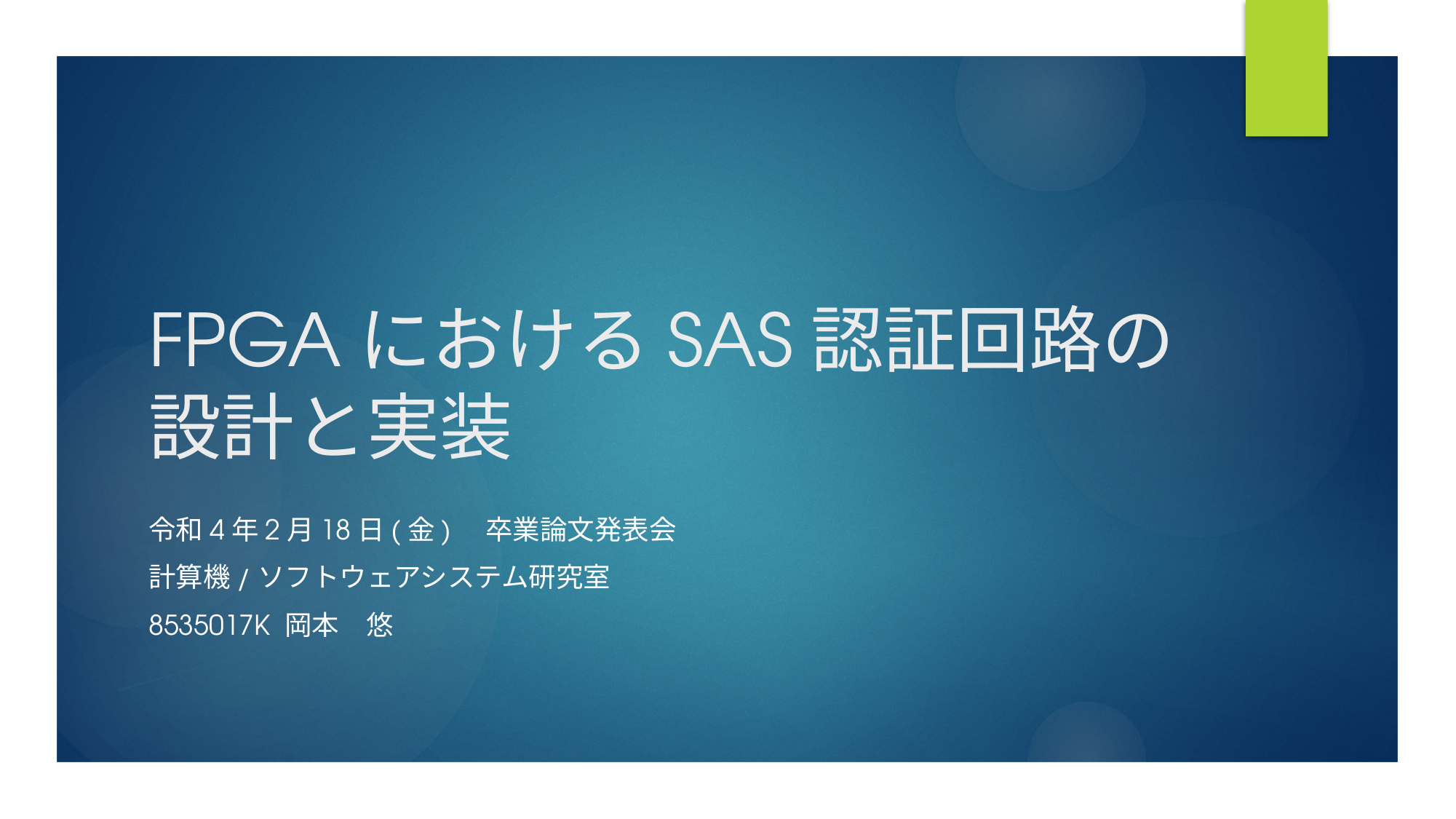

# FPGAにおけるSAS認証回路の設計と実装
令和4年2月18日(金)　卒業論文発表会
計算機/ソフトウェアシステム研究室
8535017K 岡本　悠